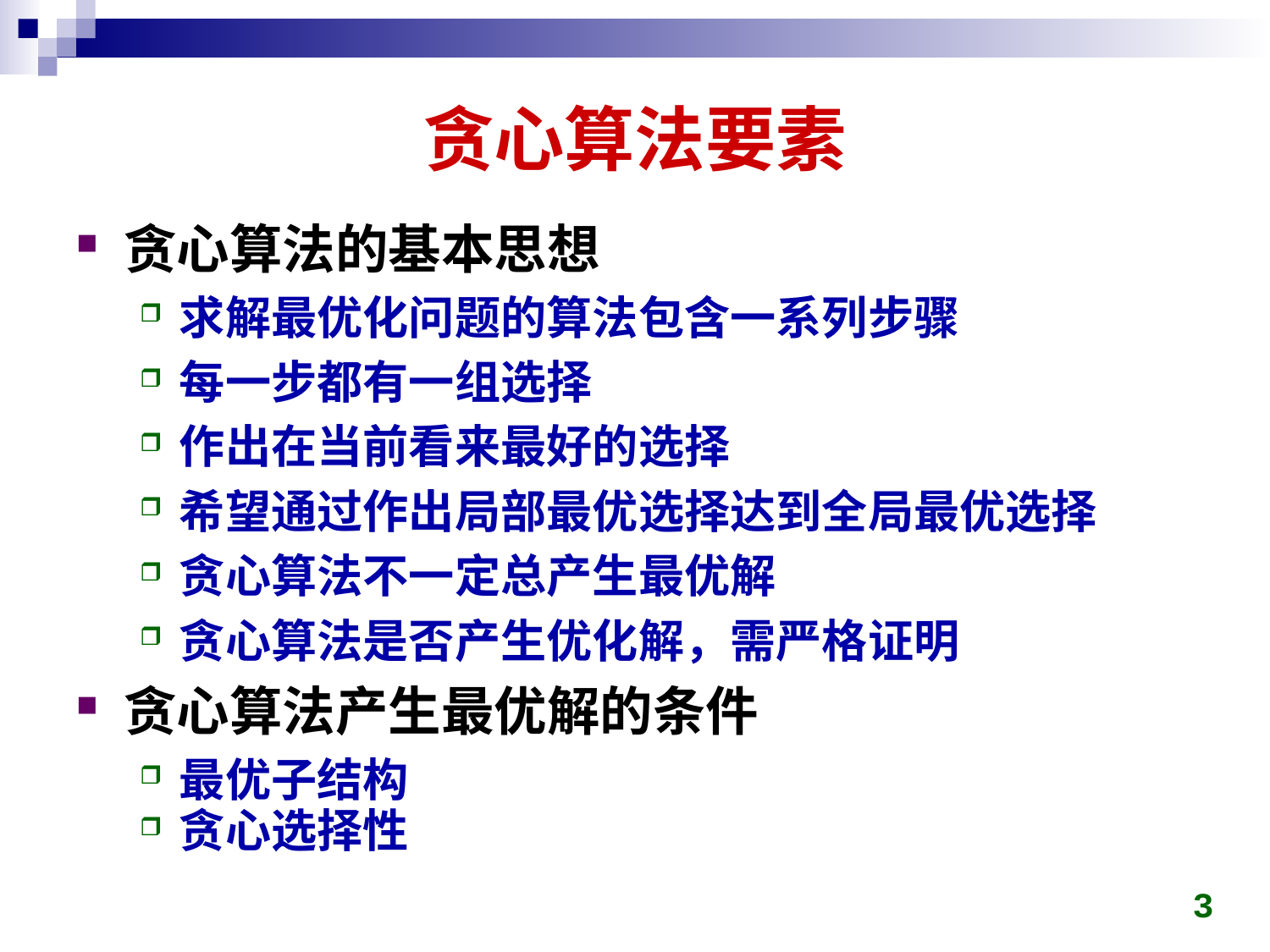

# 贪心算法要素
贪心算法的基本思想
求解最优化问题的算法包含一系列步骤
每一步都有一组选择
作出在当前看来最好的选择
希望通过作出局部最优选择达到全局最优选择
贪心算法不一定总产生最优解
贪心算法是否产生优化解，需严格证明
贪心算法产生最优解的条件
最优子结构
贪心选择性
3